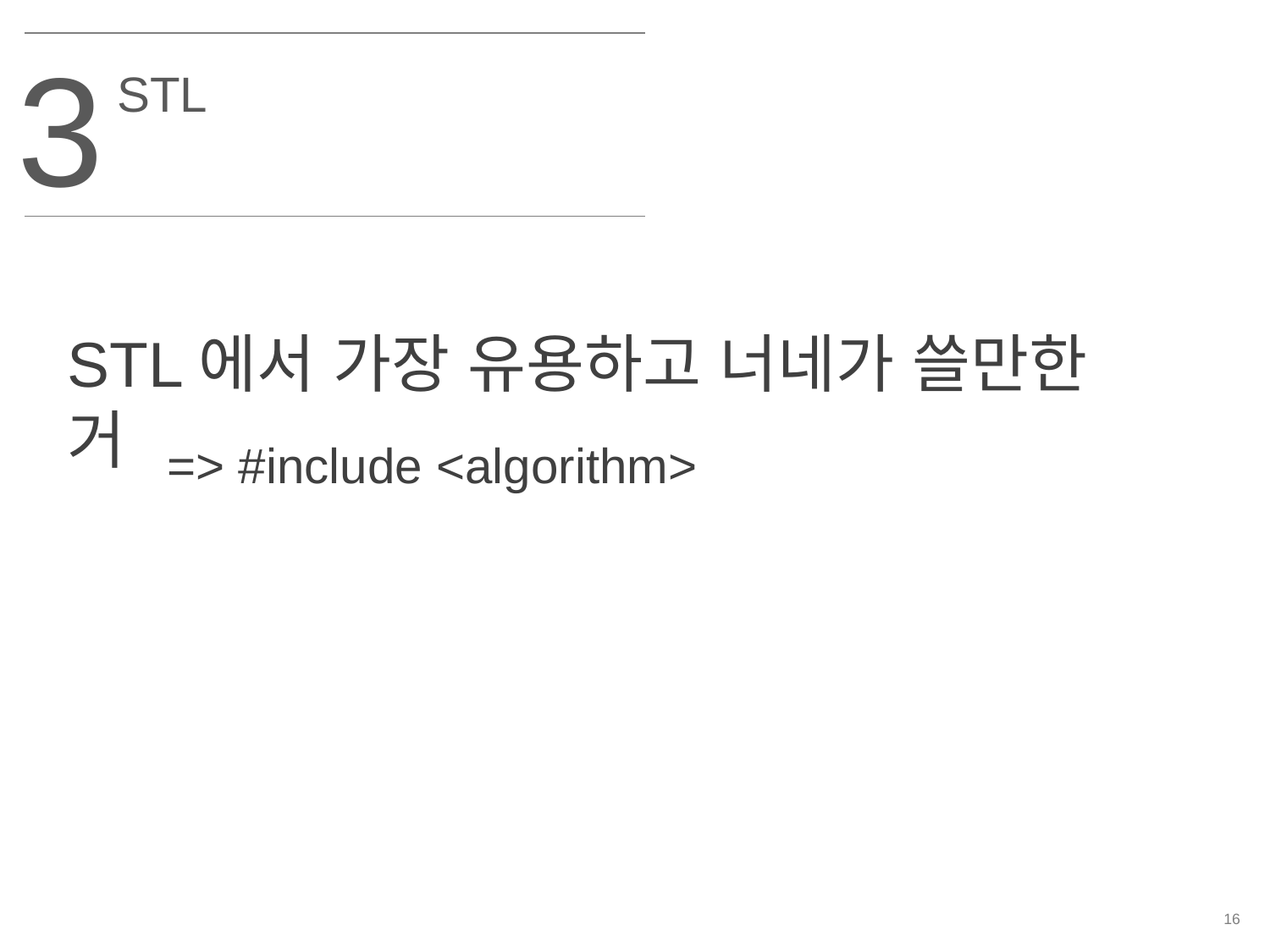

3
STL
STL에서 가장 유용하고 너네가 쓸만한 거
=> #include <algorithm>